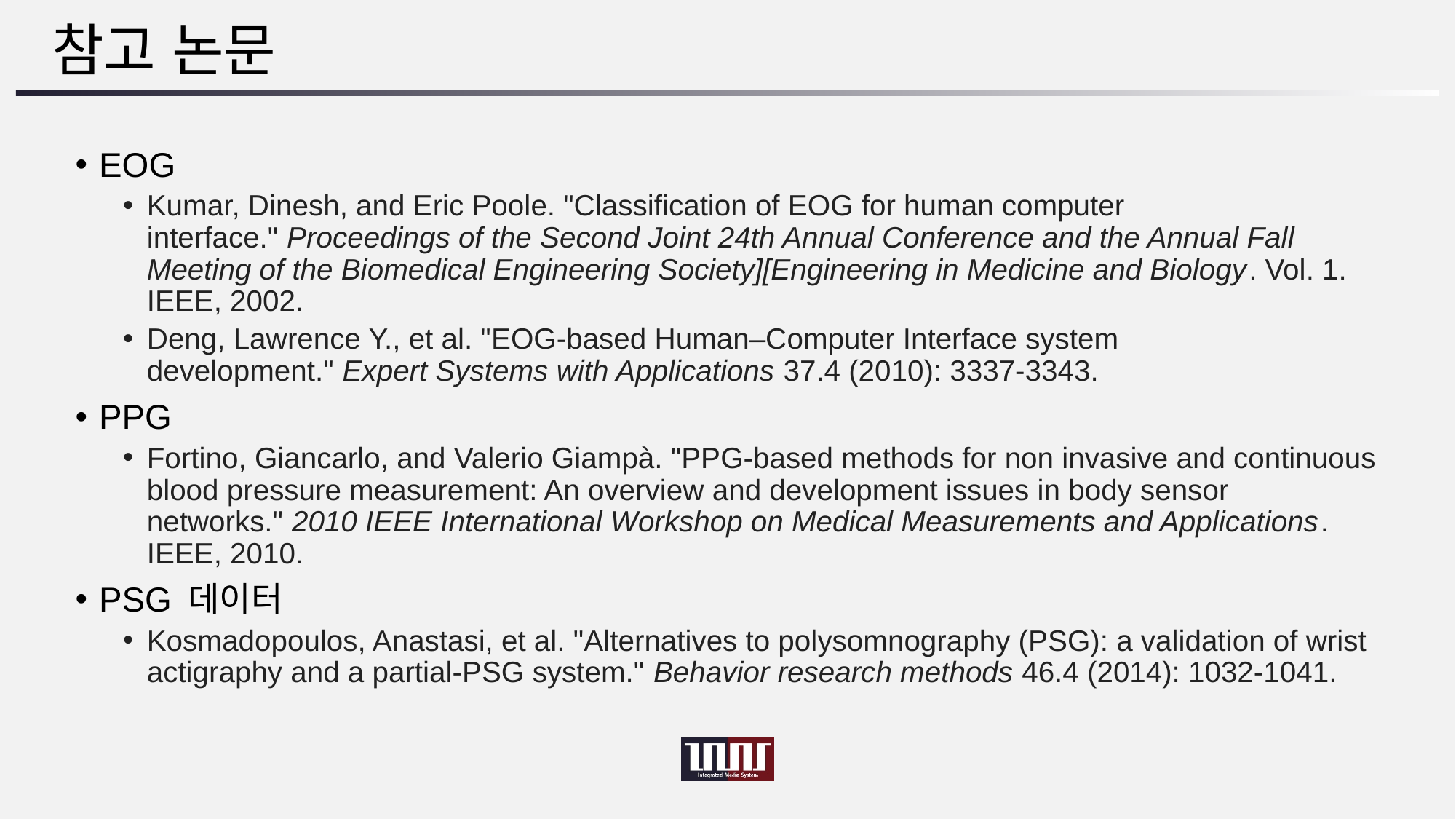

# 참고 논문
EOG
Kumar, Dinesh, and Eric Poole. "Classification of EOG for human computer interface." Proceedings of the Second Joint 24th Annual Conference and the Annual Fall Meeting of the Biomedical Engineering Society][Engineering in Medicine and Biology. Vol. 1. IEEE, 2002.
Deng, Lawrence Y., et al. "EOG-based Human–Computer Interface system development." Expert Systems with Applications 37.4 (2010): 3337-3343.
PPG
Fortino, Giancarlo, and Valerio Giampà. "PPG-based methods for non invasive and continuous blood pressure measurement: An overview and development issues in body sensor networks." 2010 IEEE International Workshop on Medical Measurements and Applications. IEEE, 2010.
PSG 데이터
Kosmadopoulos, Anastasi, et al. "Alternatives to polysomnography (PSG): a validation of wrist actigraphy and a partial-PSG system." Behavior research methods 46.4 (2014): 1032-1041.